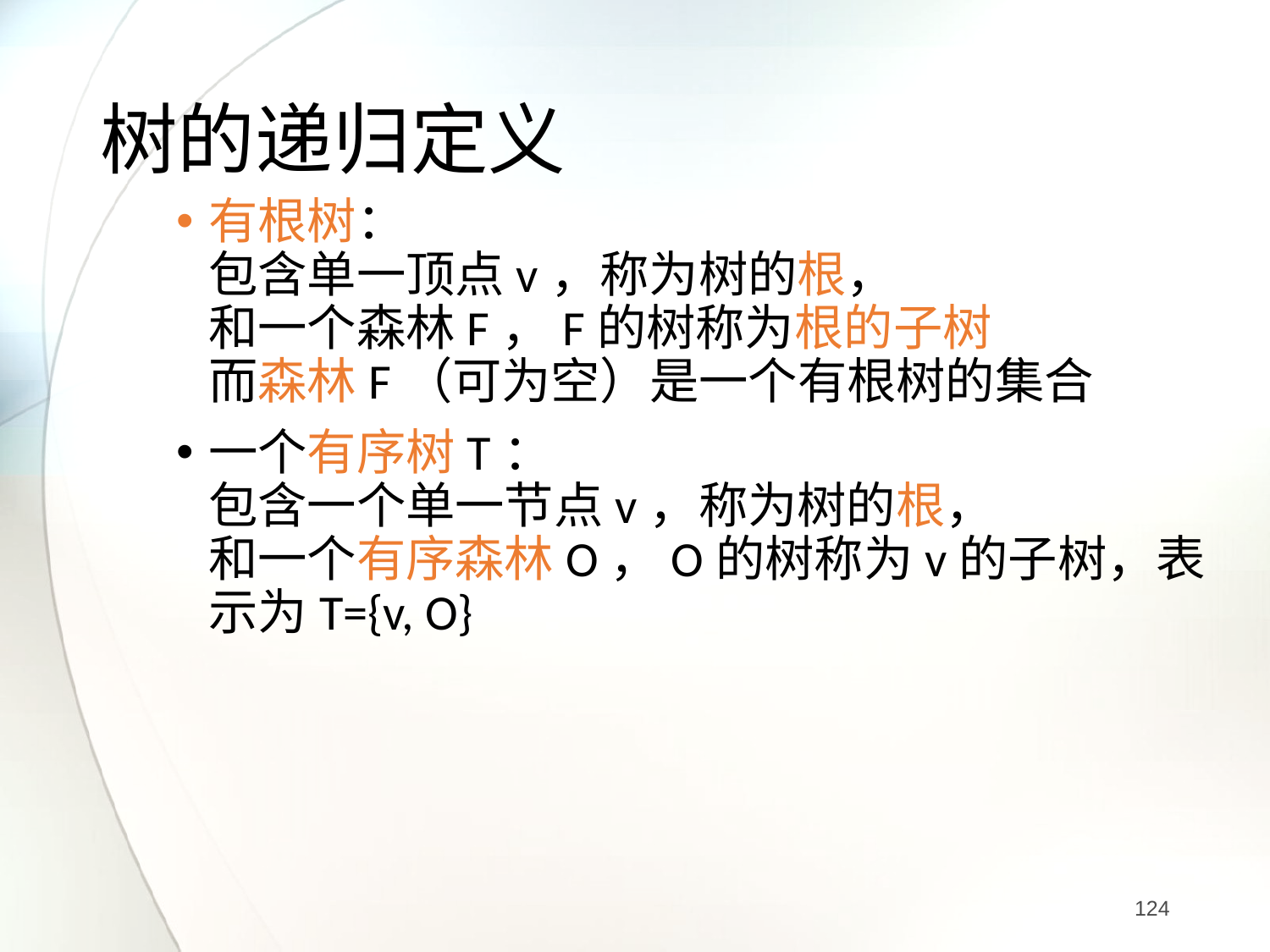

# 树的递归定义
有根树：
包含单一顶点v，称为树的根，
和一个森林F，F的树称为根的子树
而森林F（可为空）是一个有根树的集合
一个有序树T：
包含一个单一节点v，称为树的根，
和一个有序森林O，O的树称为v的子树，表示为T={v, O}

124